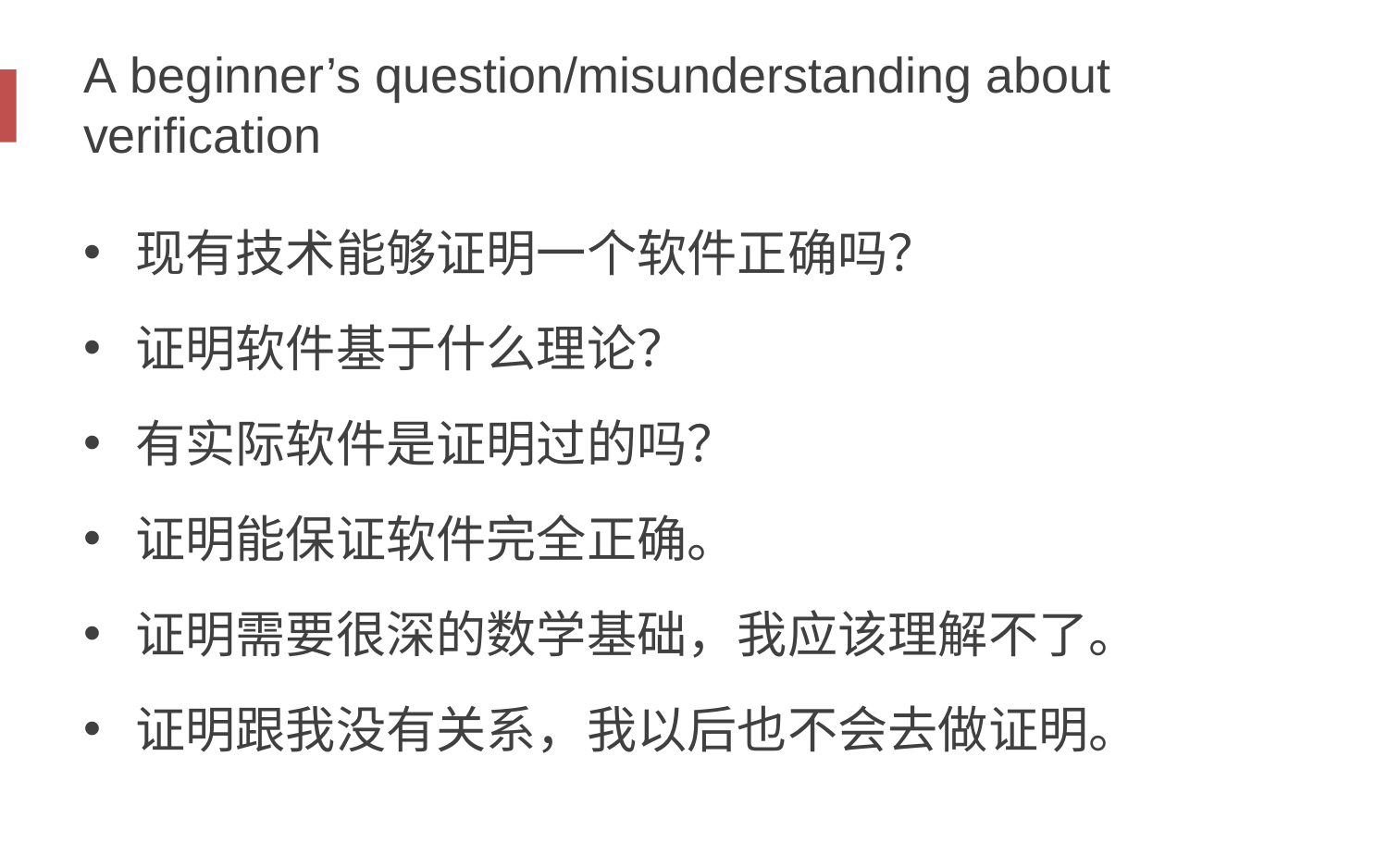

# A beginner’s question/misunderstanding about verification
现有技术能够证明一个软件正确吗？
证明软件基于什么理论？
有实际软件是证明过的吗？
证明能保证软件完全正确。
证明需要很深的数学基础，我应该理解不了。
证明跟我没有关系，我以后也不会去做证明。